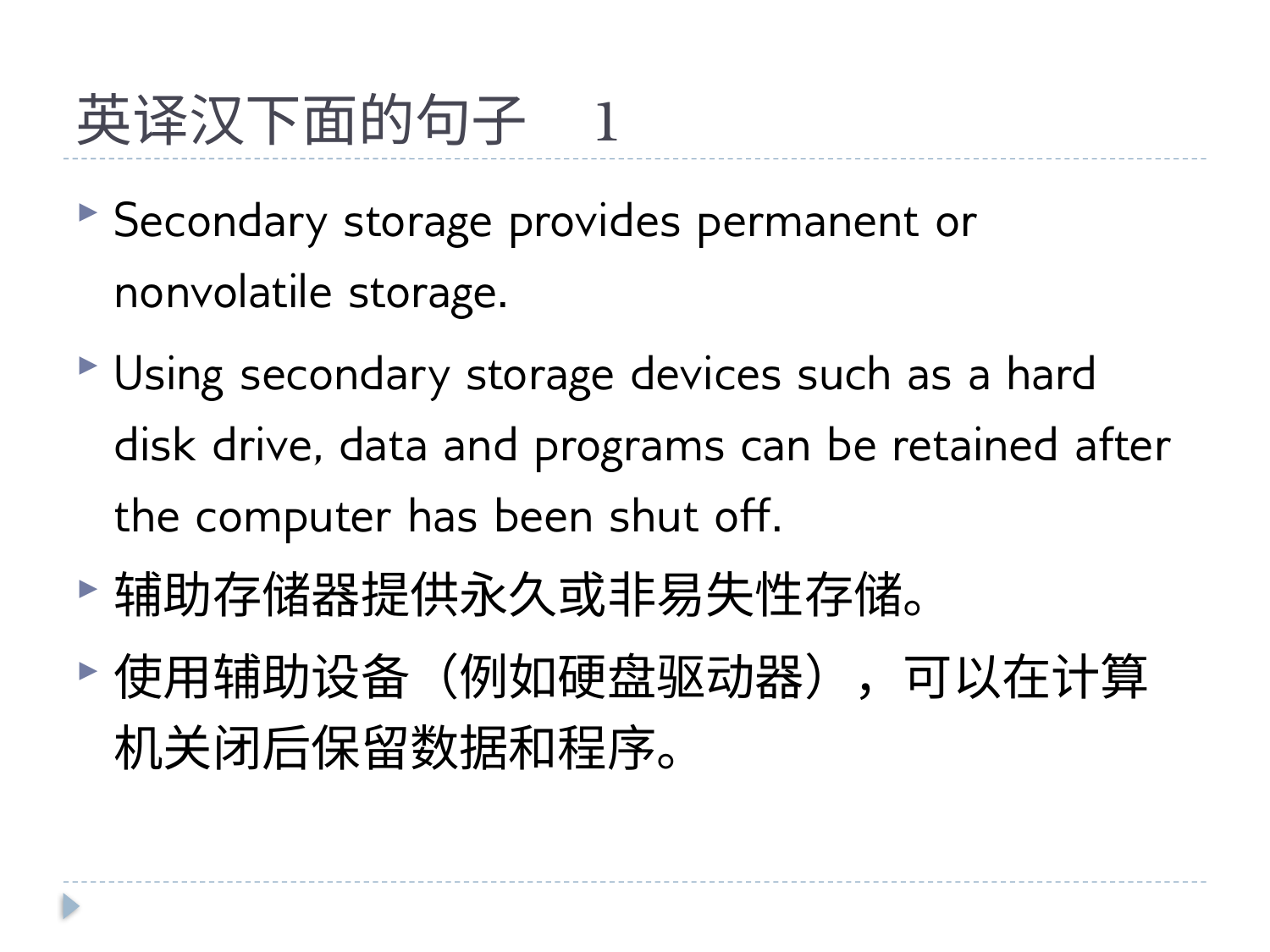

# 英译汉下面的句子   1
Secondary storage provides permanent or nonvolatile storage.
Using secondary storage devices such as a hard disk drive, data and programs can be retained after the computer has been shut off.
辅助存储器提供永久或非易失性存储。
使用辅助设备（例如硬盘驱动器），可以在计算机关闭后保留数据和程序。